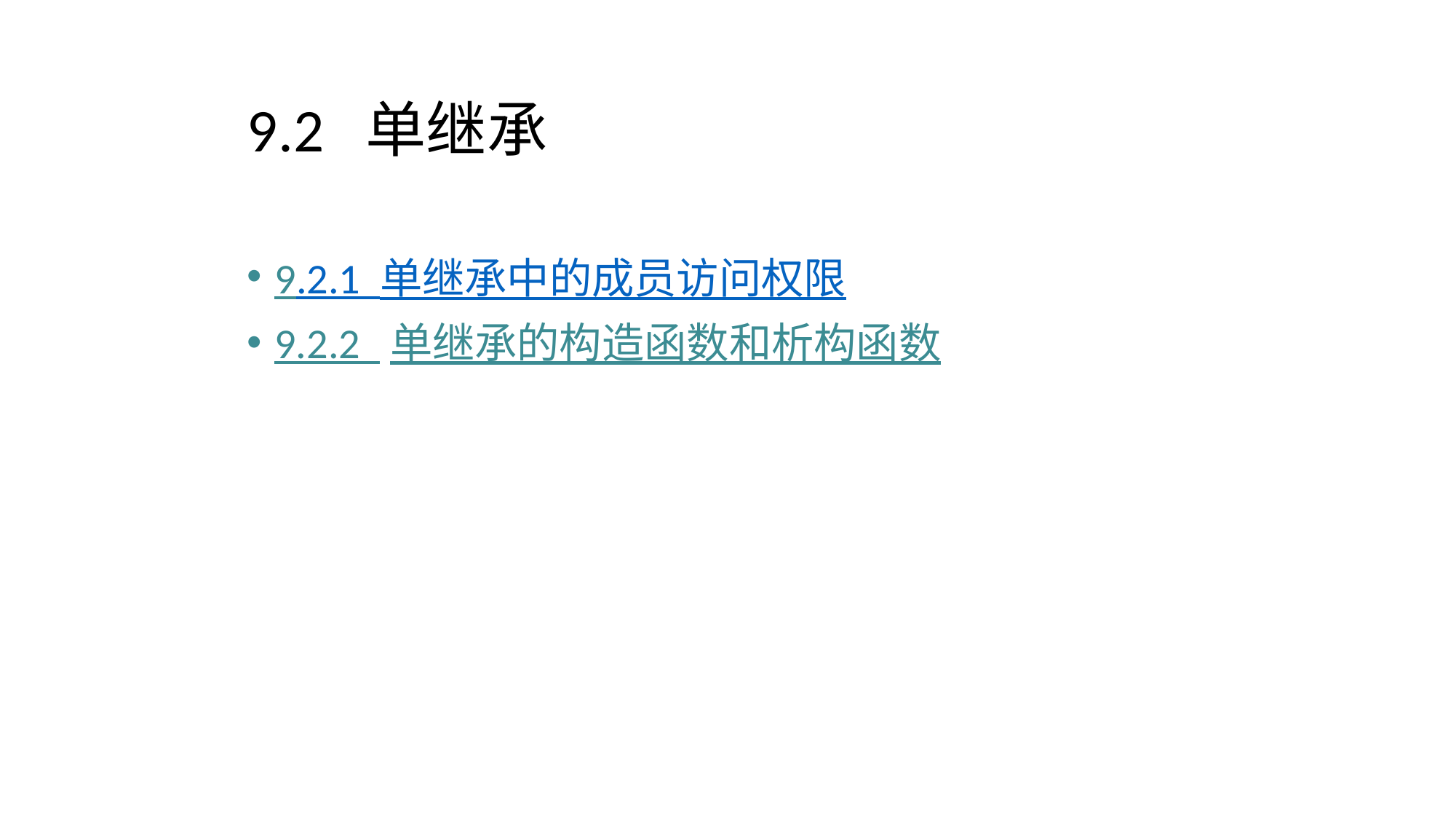

# 9.2  单继承
9.2.1  单继承中的成员访问权限
9.2.2  单继承的构造函数和析构函数